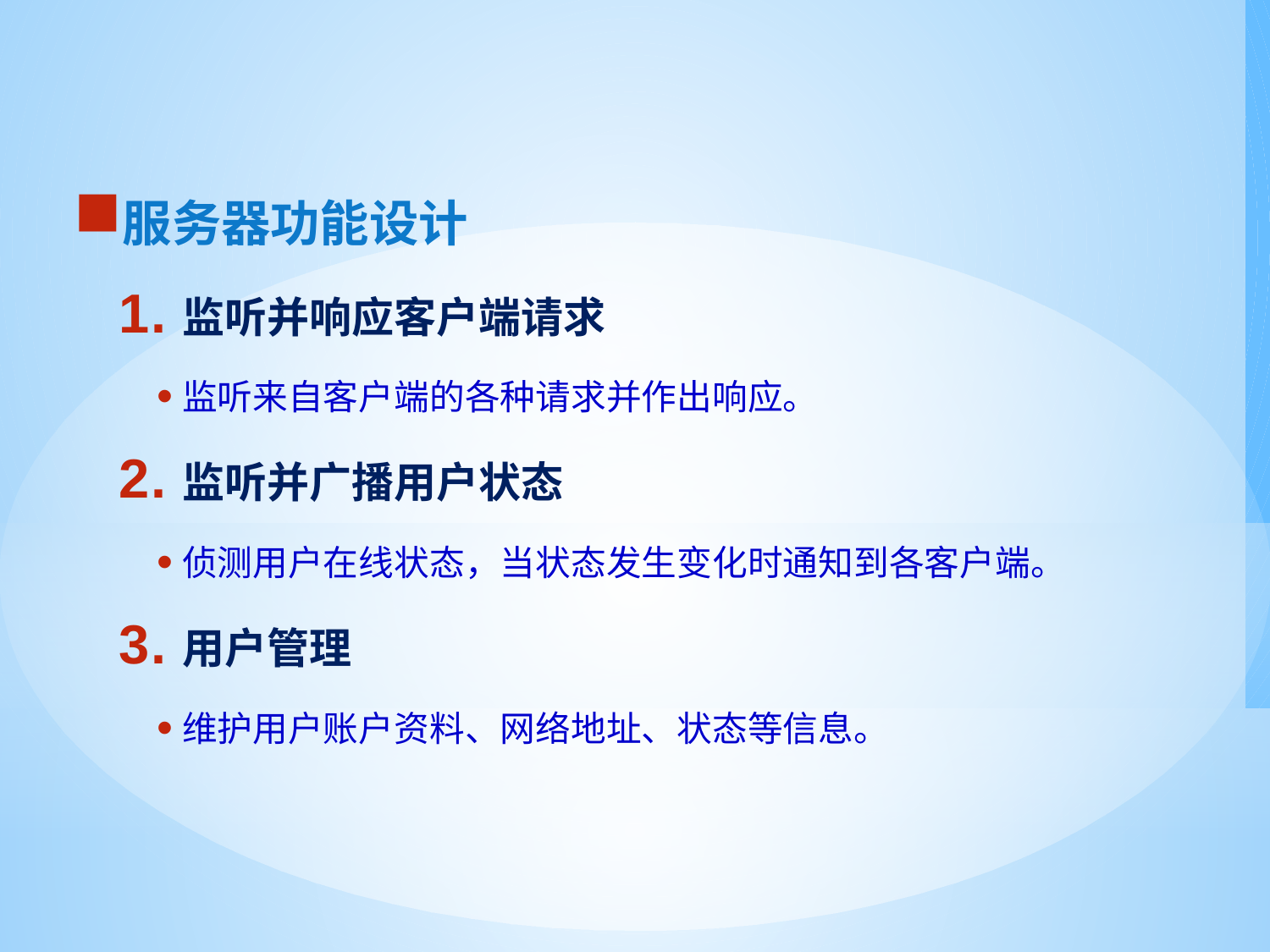

#
服务器功能设计
监听并响应客户端请求
监听来自客户端的各种请求并作出响应。
监听并广播用户状态
侦测用户在线状态，当状态发生变化时通知到各客户端。
用户管理
维护用户账户资料、网络地址、状态等信息。